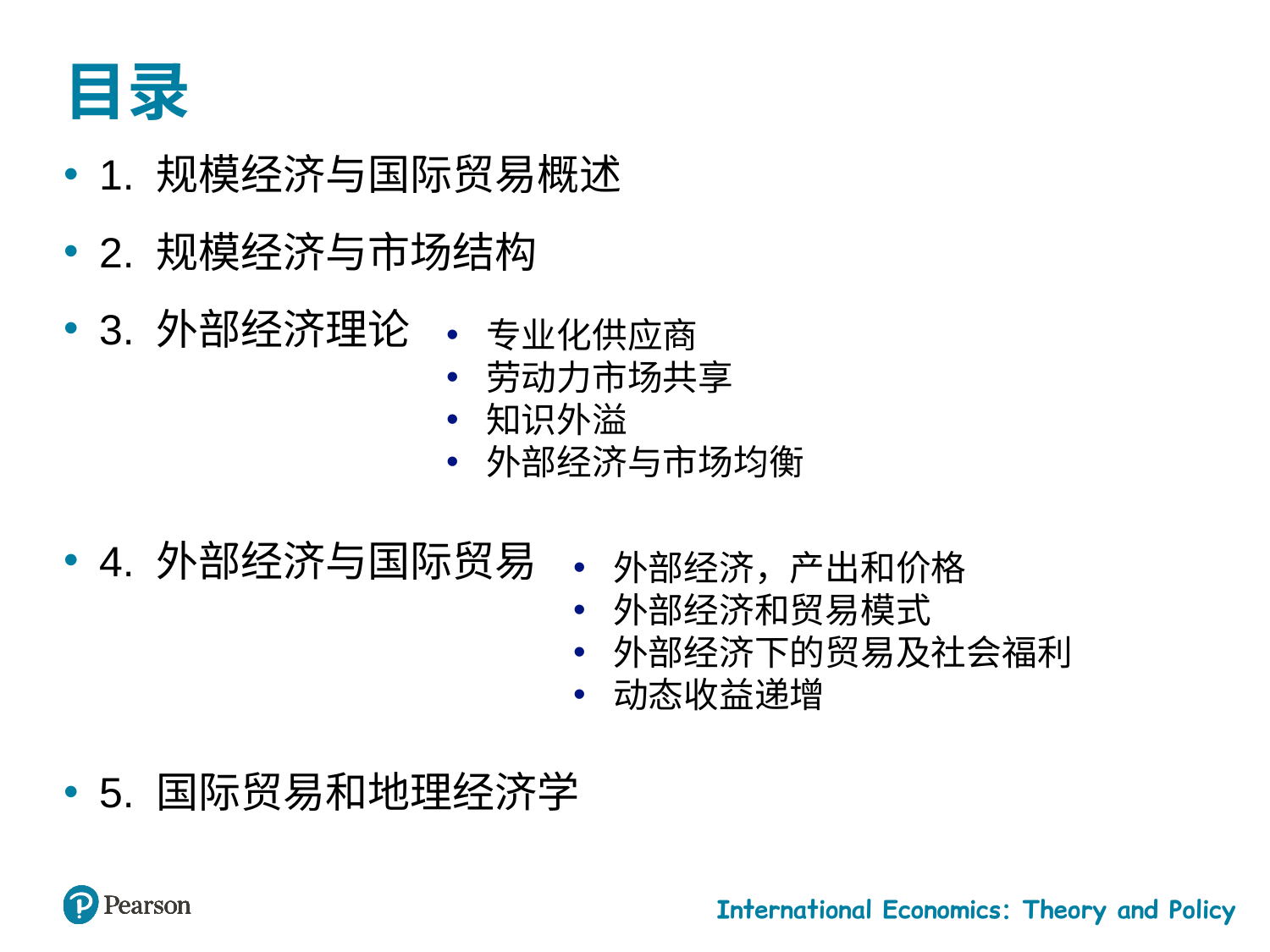

# 目录
1. 规模经济与国际贸易概述
2. 规模经济与市场结构
3. 外部经济理论

4. 外部经济与国际贸易

5. 国际贸易和地理经济学
专业化供应商
劳动力市场共享
知识外溢
外部经济与市场均衡
外部经济，产出和价格
外部经济和贸易模式
外部经济下的贸易及社会福利
动态收益递增